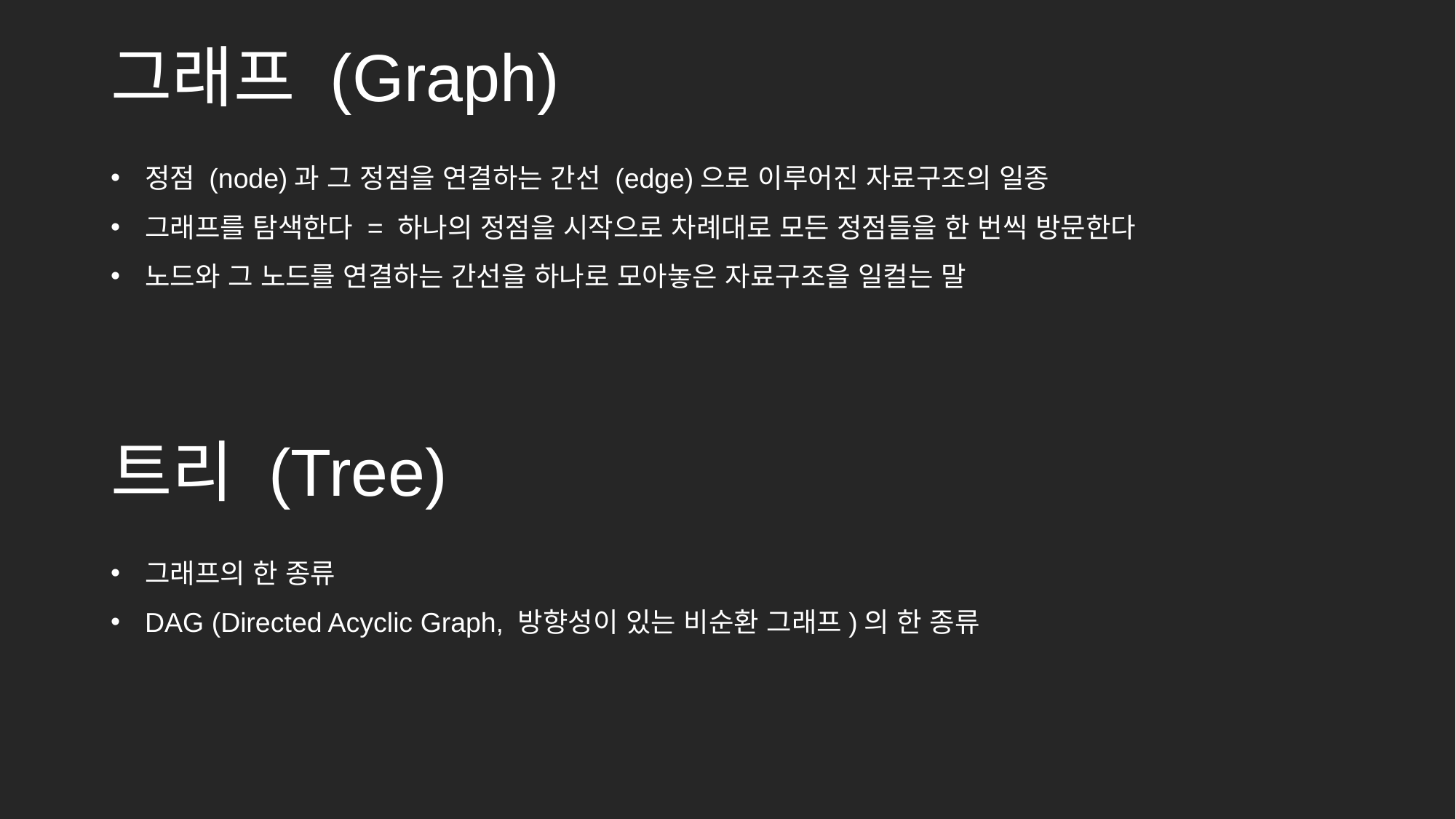

그래프 (Graph)
정점 (node)과 그 정점을 연결하는 간선 (edge)으로 이루어진 자료구조의 일종
그래프를 탐색한다 = 하나의 정점을 시작으로 차례대로 모든 정점들을 한 번씩 방문한다
노드와 그 노드를 연결하는 간선을 하나로 모아놓은 자료구조을 일컬는 말
트리 (Tree)
그래프의 한 종류
DAG (Directed Acyclic Graph, 방향성이 있는 비순환 그래프)의 한 종류